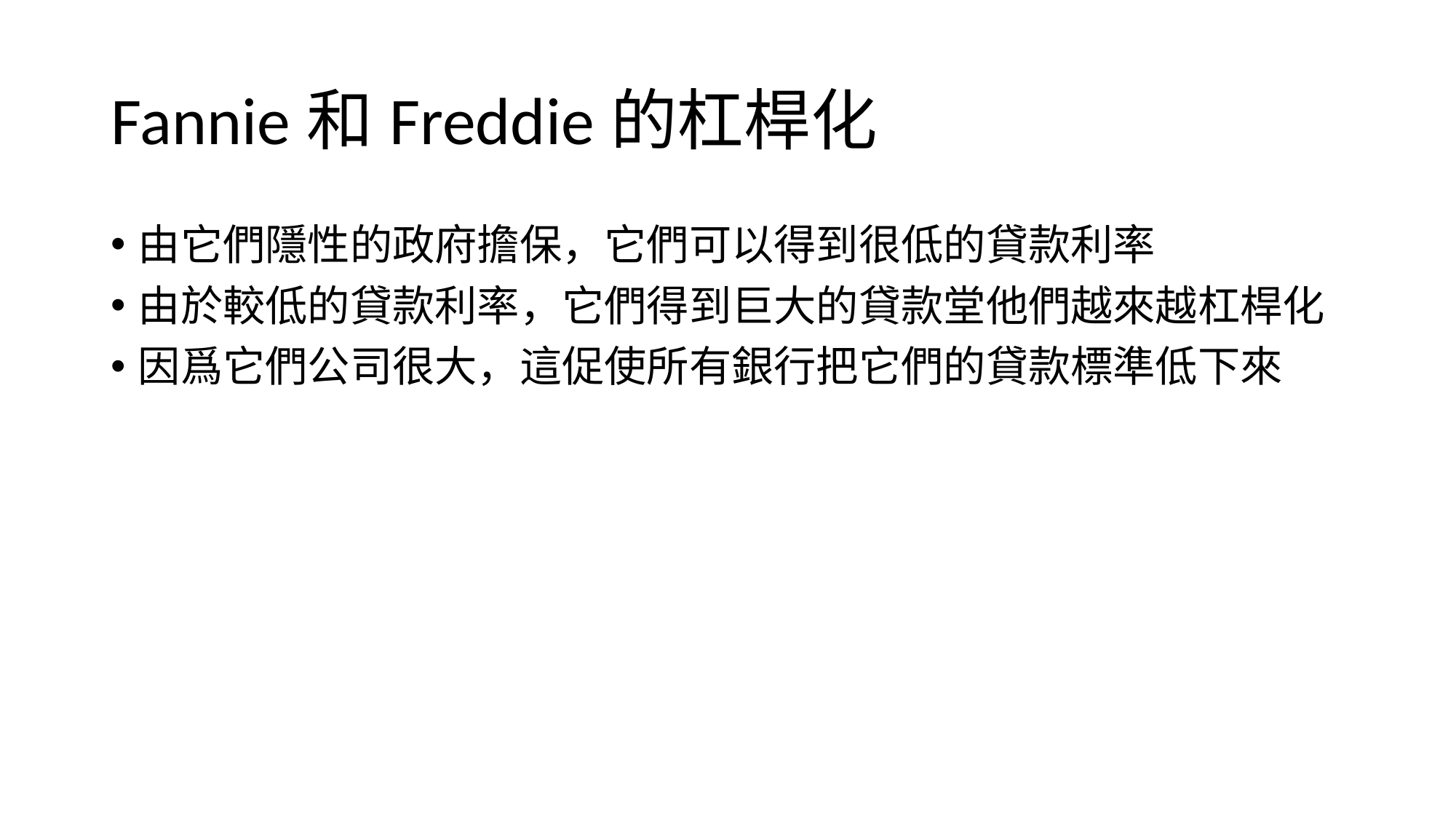

# Fannie和Freddie的杠桿化
由它們隱性的政府擔保，它們可以得到很低的貸款利率
由於較低的貸款利率，它們得到巨大的貸款堂他們越來越杠桿化
因爲它們公司很大，這促使所有銀行把它們的貸款標準低下來